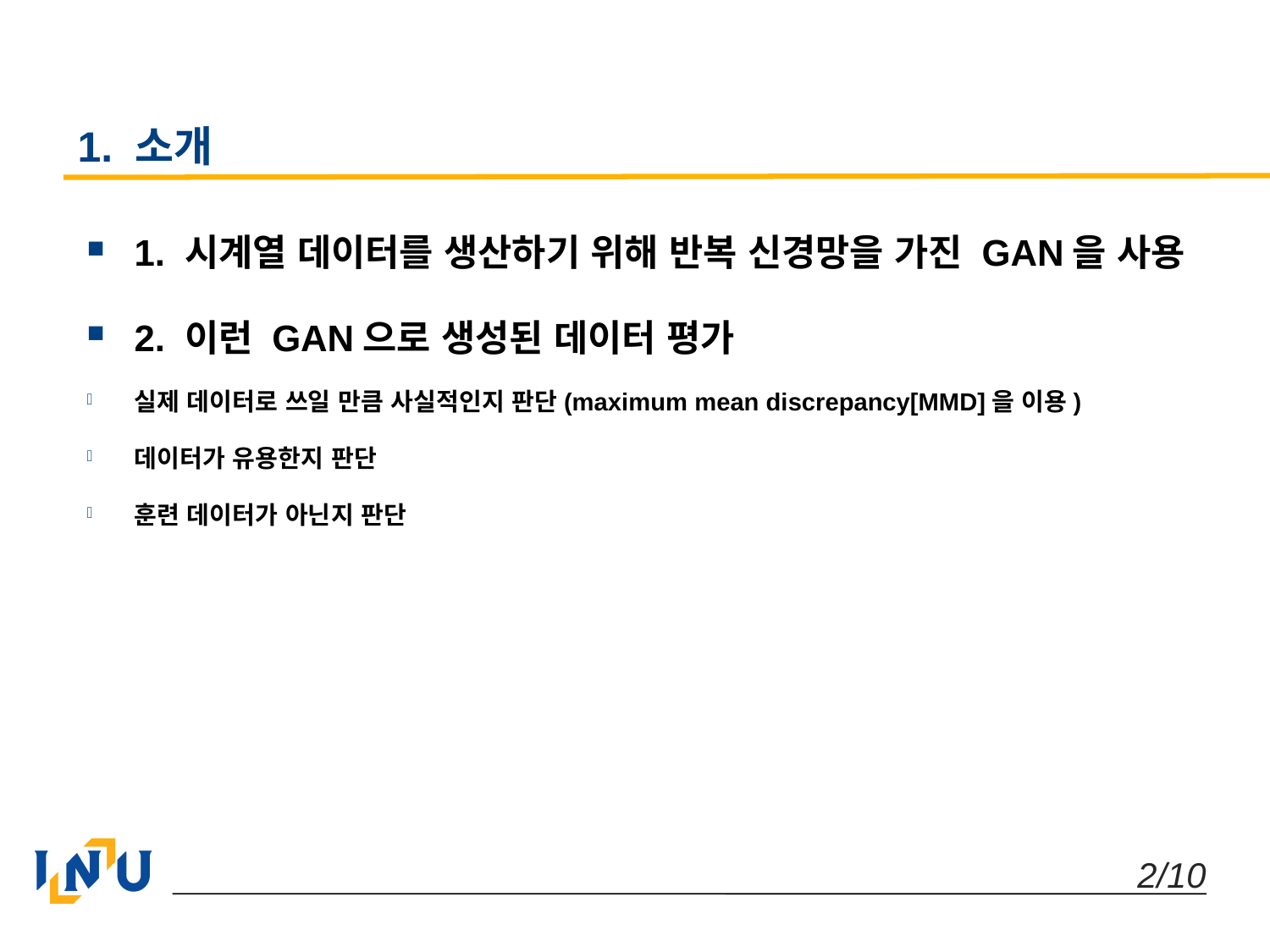

# 1. 소개
1. 시계열 데이터를 생산하기 위해 반복 신경망을 가진 GAN을 사용
2. 이런 GAN으로 생성된 데이터 평가
실제 데이터로 쓰일 만큼 사실적인지 판단(maximum mean discrepancy[MMD]을 이용)
데이터가 유용한지 판단
훈련 데이터가 아닌지 판단
 2/10